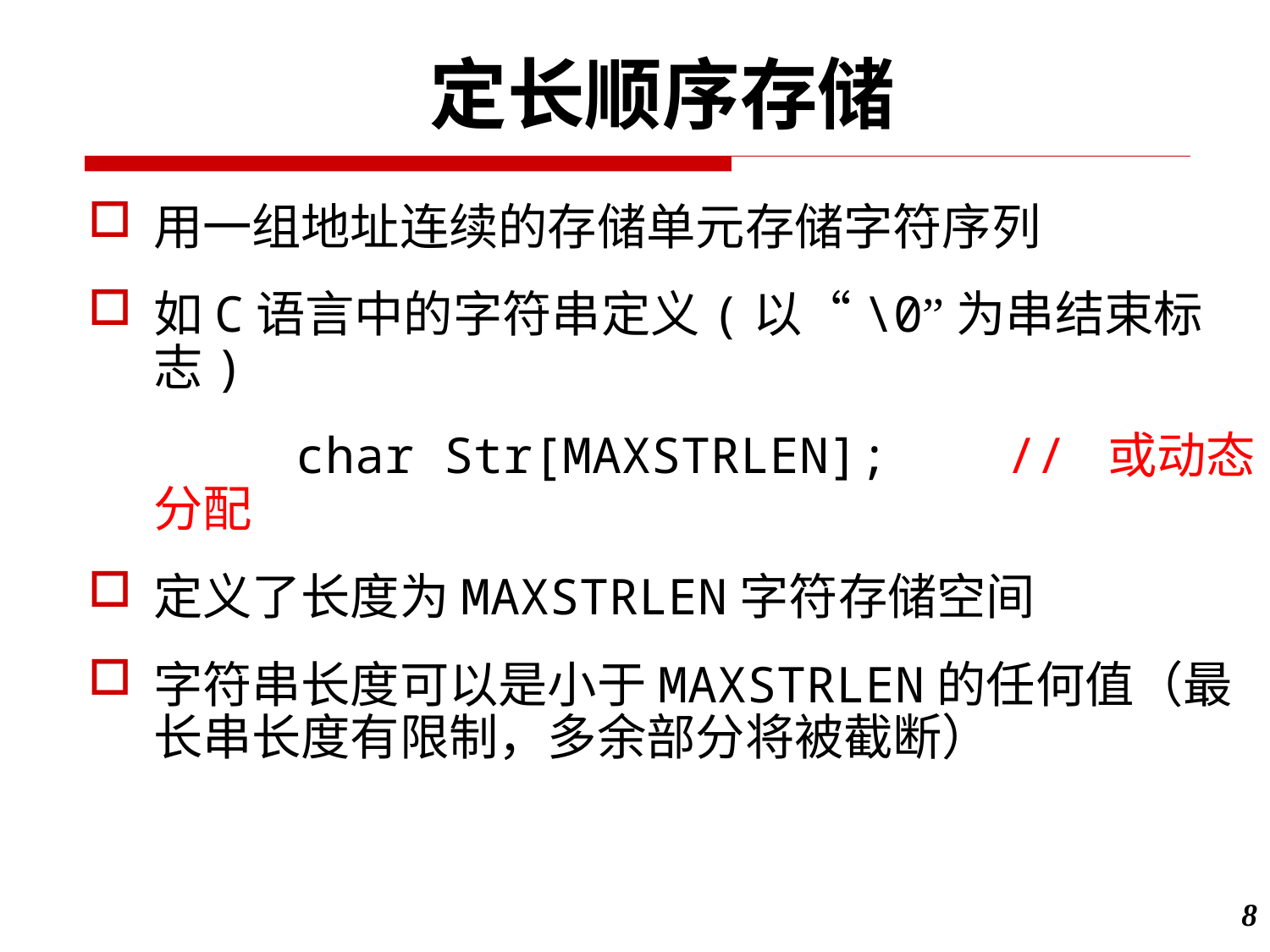

定长顺序存储
用一组地址连续的存储单元存储字符序列
如C语言中的字符串定义(以“\0”为串结束标志)
       char Str[MAXSTRLEN];    // 或动态分配
定义了长度为MAXSTRLEN字符存储空间
字符串长度可以是小于MAXSTRLEN的任何值（最长串长度有限制，多余部分将被截断）
8